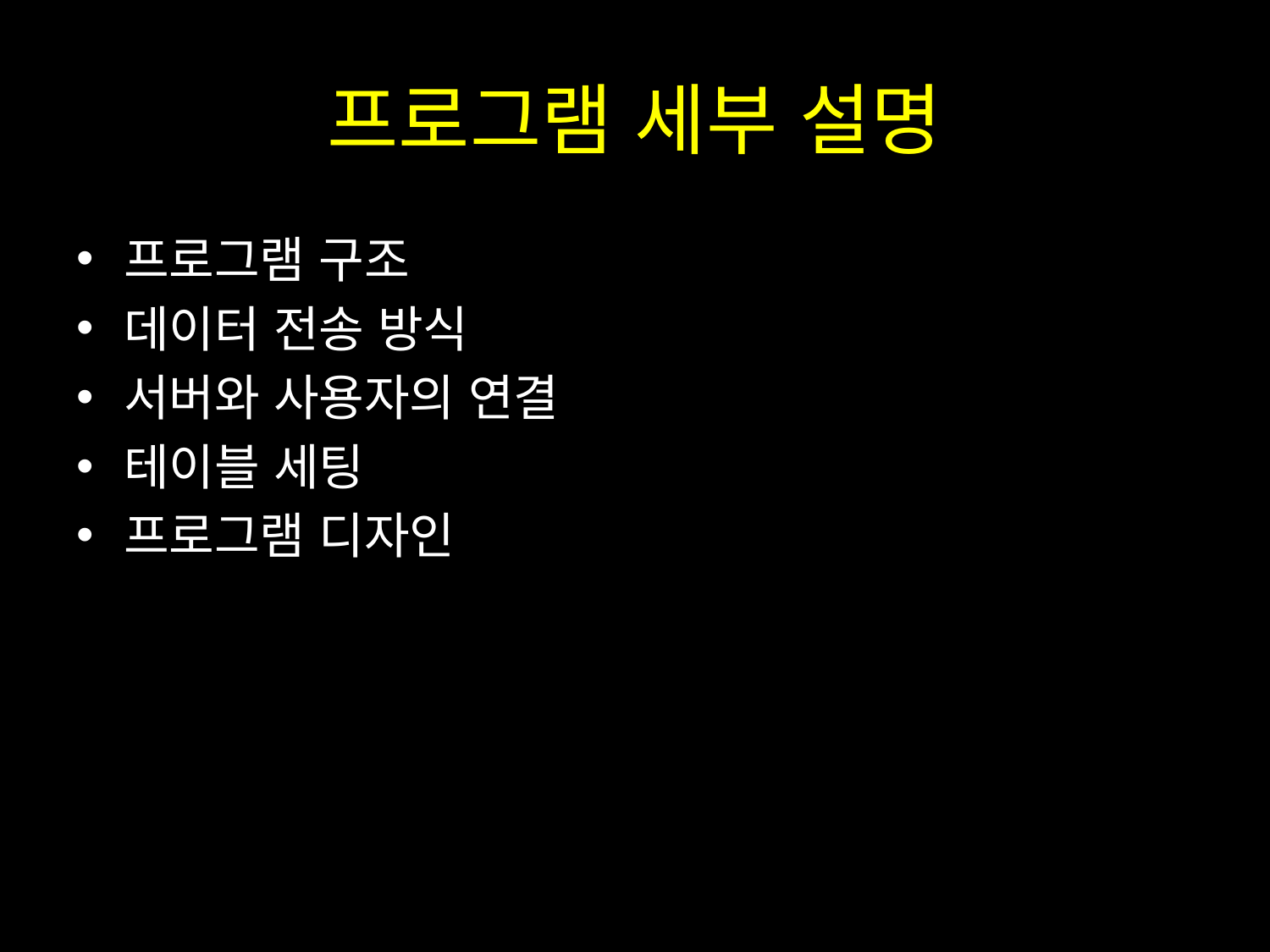

# 프로그램 세부 설명
프로그램 구조
데이터 전송 방식
서버와 사용자의 연결
테이블 세팅
프로그램 디자인